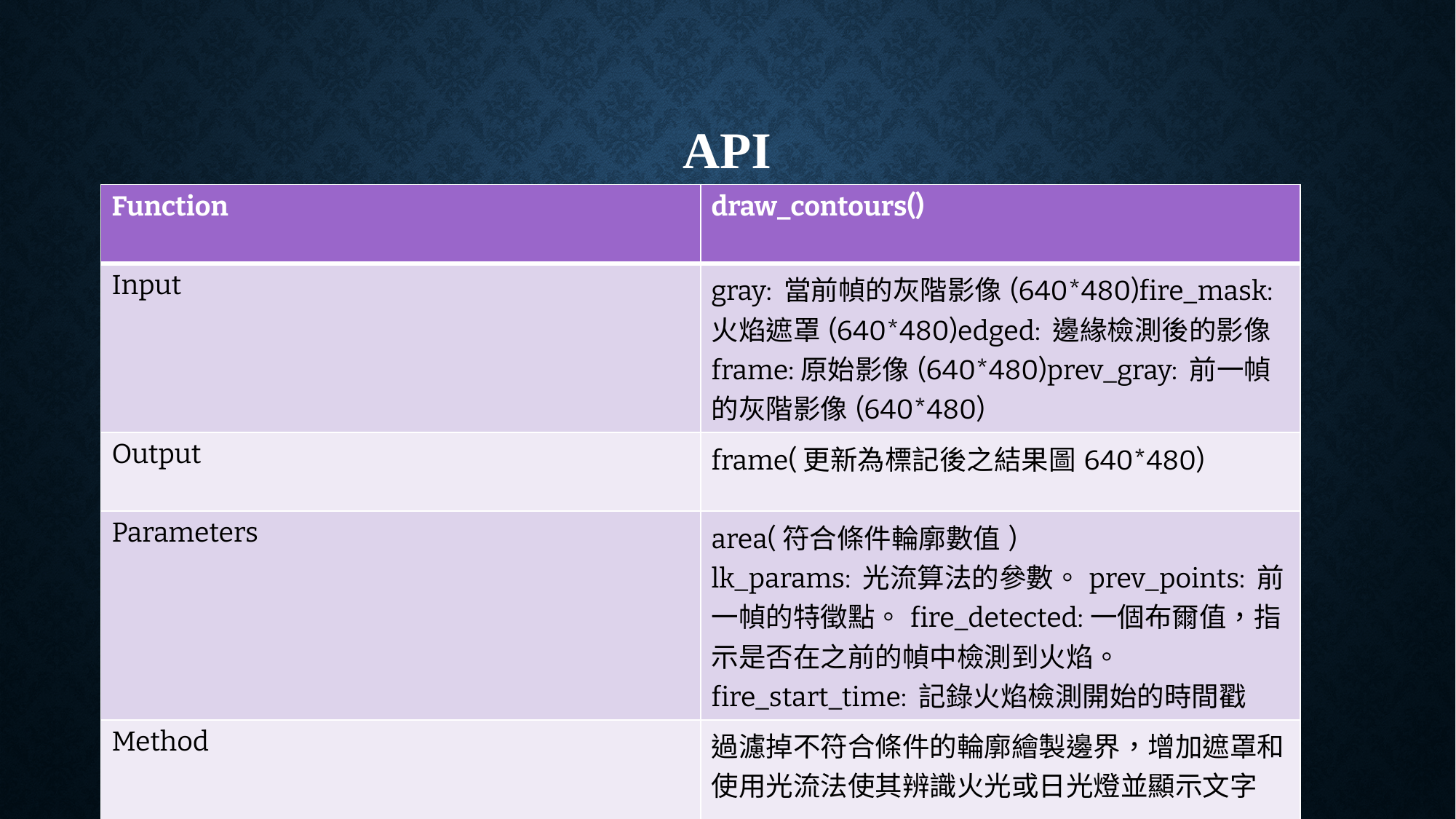

# API
| Function | draw\_contours() |
| --- | --- |
| Input | gray: 當前幀的灰階影像(640\*480)fire\_mask: 火焰遮罩(640\*480)edged: 邊緣檢測後的影像frame:原始影像(640\*480)prev\_gray: 前一幀的灰階影像(640\*480) |
| Output | frame(更新為標記後之結果圖640\*480) |
| Parameters | area(符合條件輪廓數值) lk\_params: 光流算法的參數。prev\_points: 前一幀的特徵點。fire\_detected:一個布爾值，指示是否在之前的幀中檢測到火焰。 fire\_start\_time: 記錄火焰檢測開始的時間戳 |
| Method | 過濾掉不符合條件的輪廓繪製邊界，增加遮罩和使用光流法使其辨識火光或日光燈並顯示文字 |